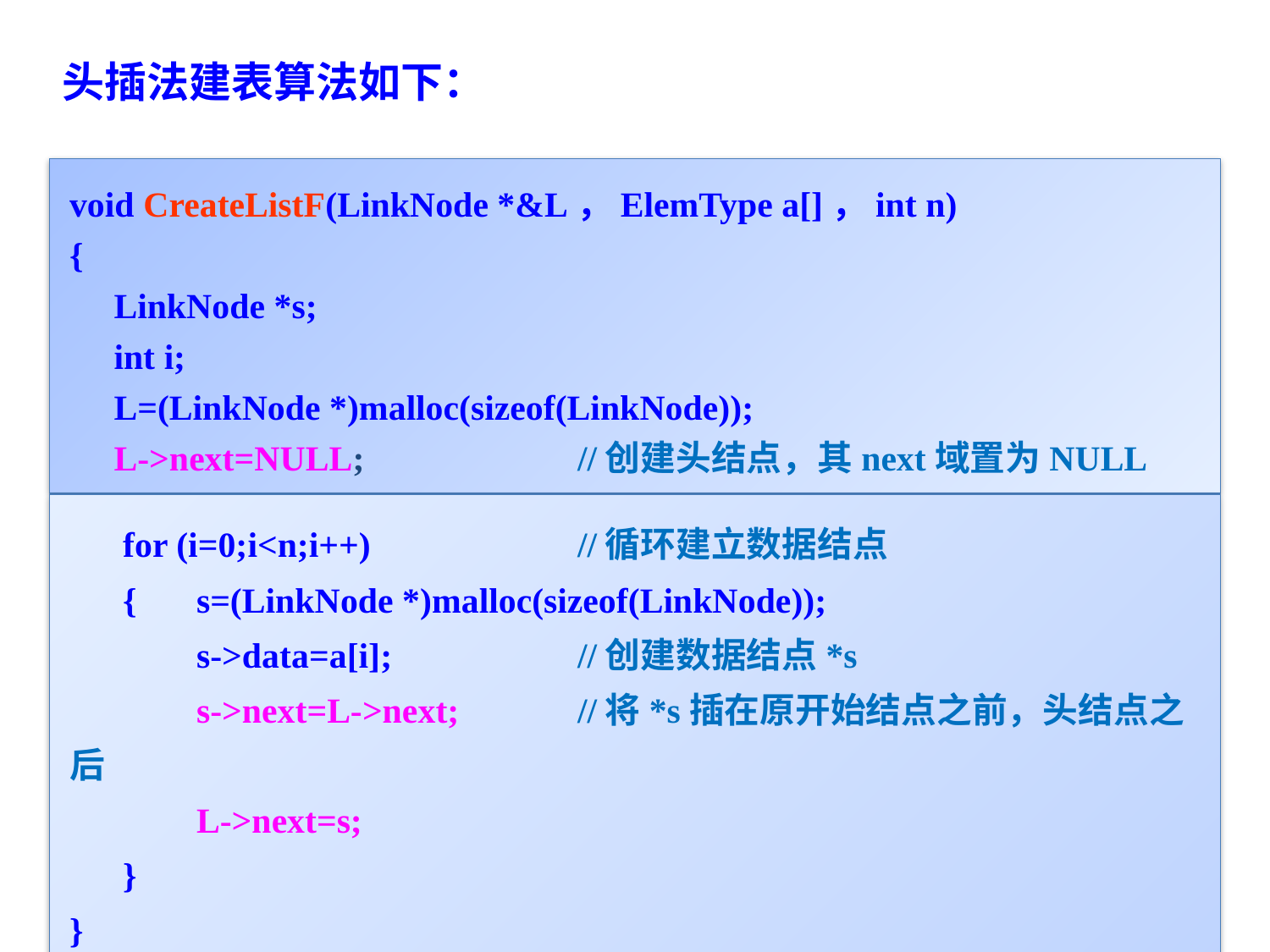

头插法建表算法如下：
void CreateListF(LinkNode *&L，ElemType a[]，int n)
{
     LinkNode *s;
     int i;
     L=(LinkNode *)malloc(sizeof(LinkNode));
     L->next=NULL;		//创建头结点，其next域置为NULL
      for (i=0;i<n;i++)		//循环建立数据结点
      {	s=(LinkNode *)malloc(sizeof(LinkNode));
	s->data=a[i];		//创建数据结点*s
	s->next=L->next;	//将*s插在原开始结点之前，头结点之后
	L->next=s;
      }
}
11/35